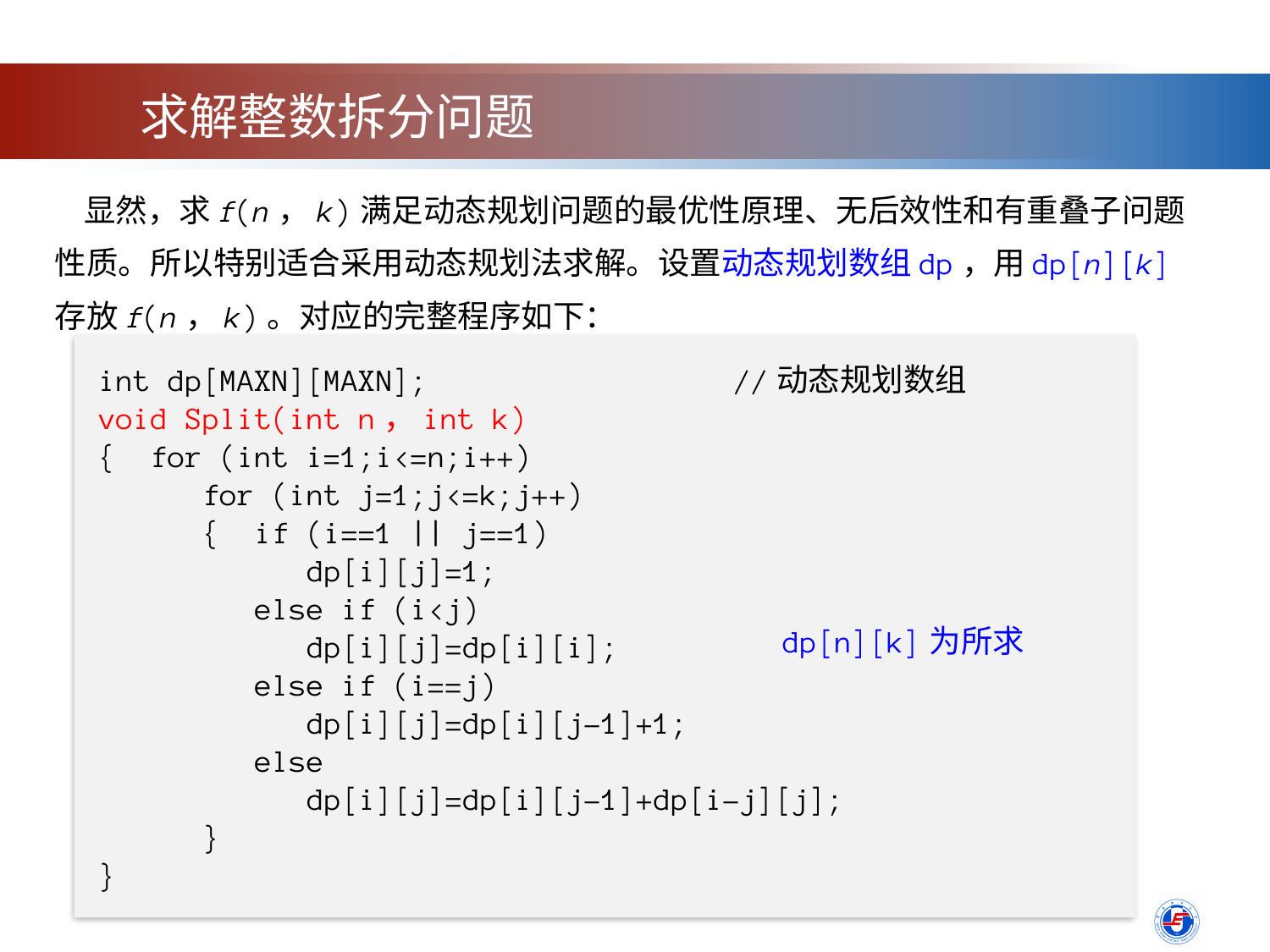

求解整数拆分问题
   显然，求f(n，k)满足动态规划问题的最优性原理、无后效性和有重叠子问题性质。所以特别适合采用动态规划法求解。设置动态规划数组dp，用dp[n][k]存放f(n，k)。对应的完整程序如下：
int dp[MAXN][MAXN];			//动态规划数组
void Split(int n，int k)
{  for (int i=1;i<=n;i++)
      for (int j=1;j<=k;j++)
      {  if (i==1 || j==1)
            dp[i][j]=1;
         else if (i<j)
            dp[i][j]=dp[i][i];
         else if (i==j)
            dp[i][j]=dp[i][j-1]+1;
         else
            dp[i][j]=dp[i][j-1]+dp[i-j][j];
      }
}
dp[n][k]为所求